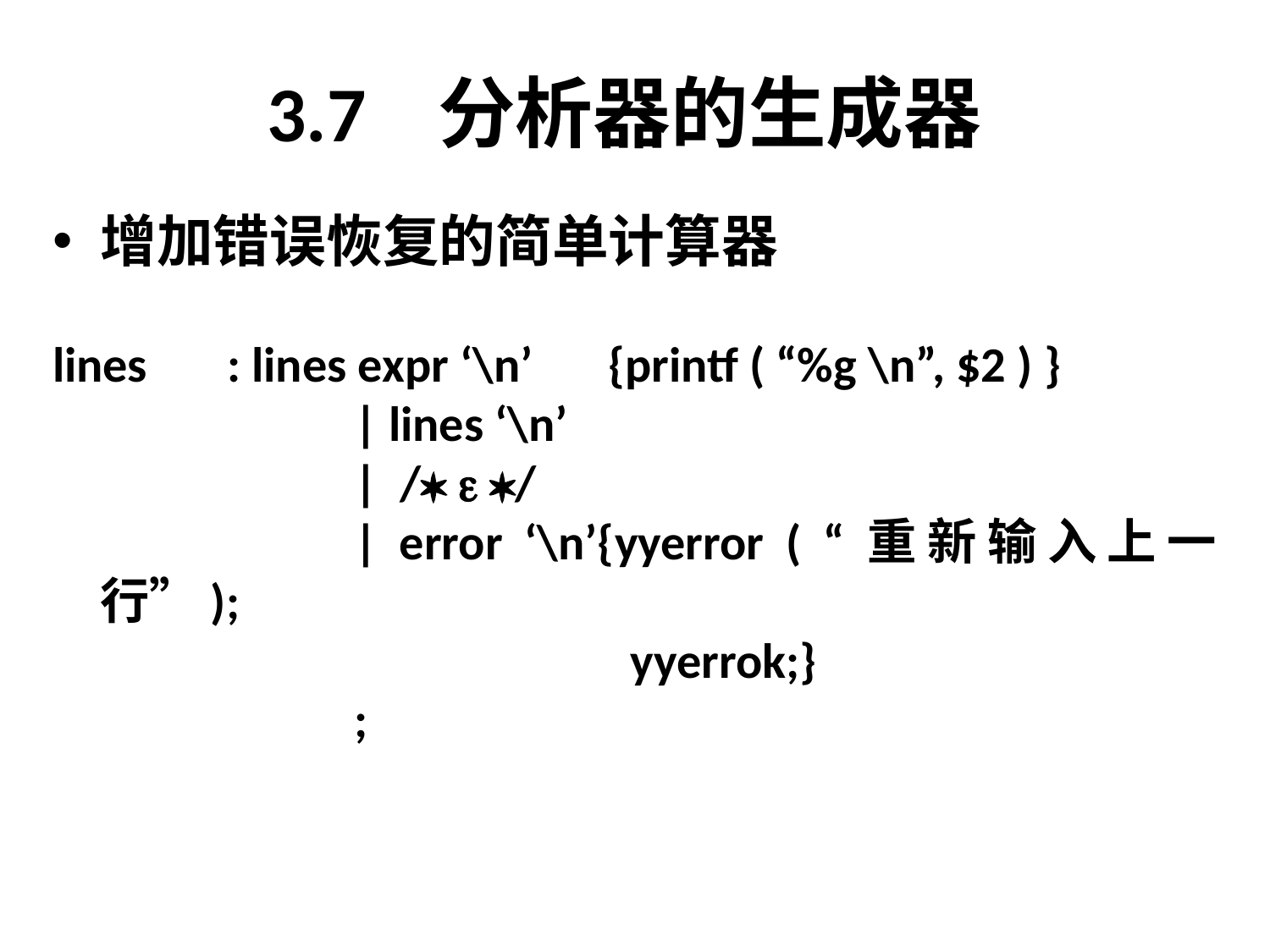

# 3.7   分析器的生成器
增加错误恢复的简单计算器

lines	: lines expr ‘\n’	{printf ( “%g \n”, $2 ) }
			| lines ‘\n’
			|  /∗ ε ∗/
			| error ‘\n’{yyerror ( “重新输入上一行”);
					  yyerrok;}
			;